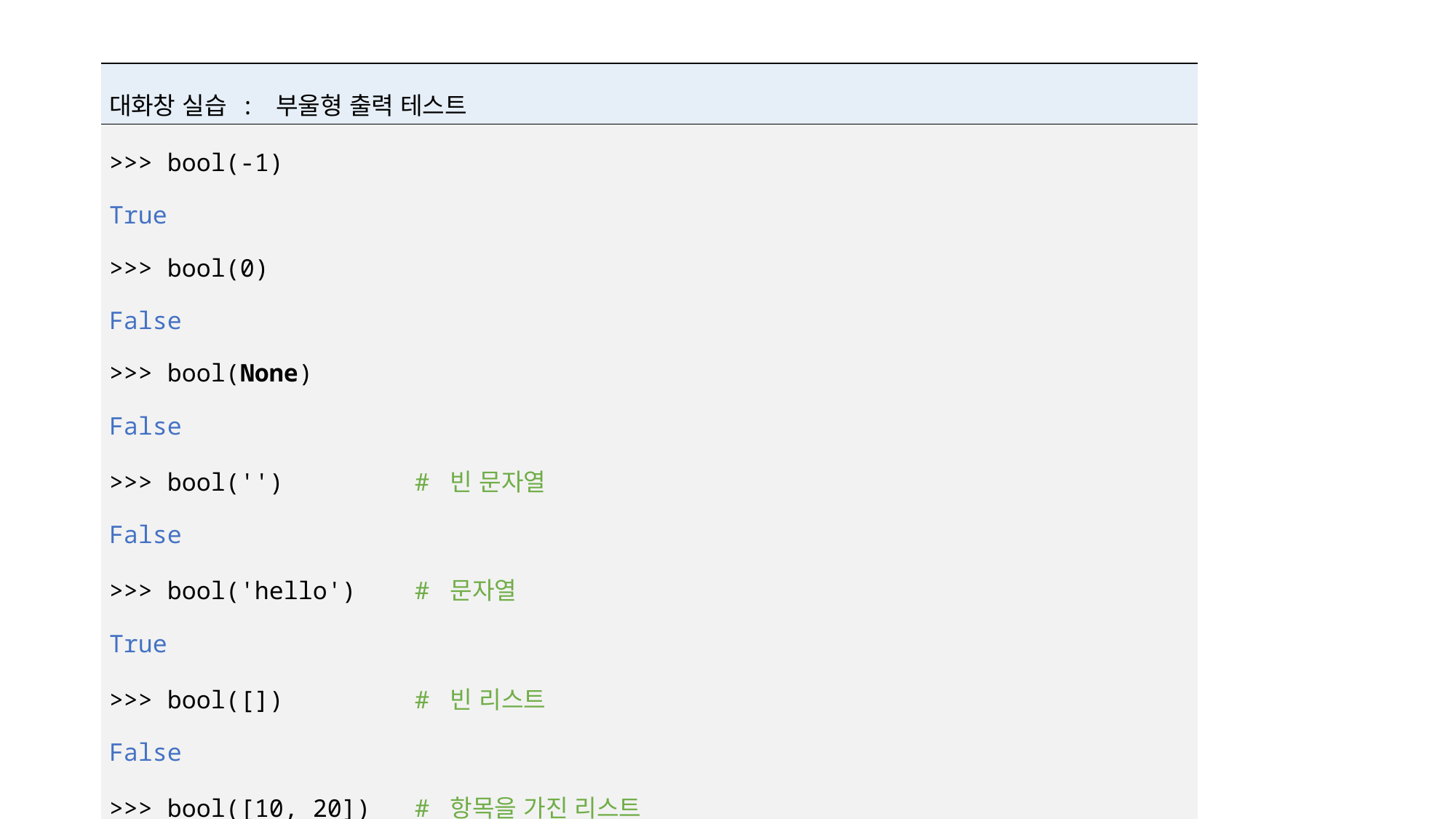

| 대화창 실습 : 부울형 출력 테스트 |
| --- |
| >>> bool(-1) True >>> bool(0) False >>> bool(None) False >>> bool('') # 빈 문자열 False >>> bool('hello') # 문자열 True >>> bool([]) # 빈 리스트 False >>> bool([10, 20]) # 항목을 가진 리스트 True |